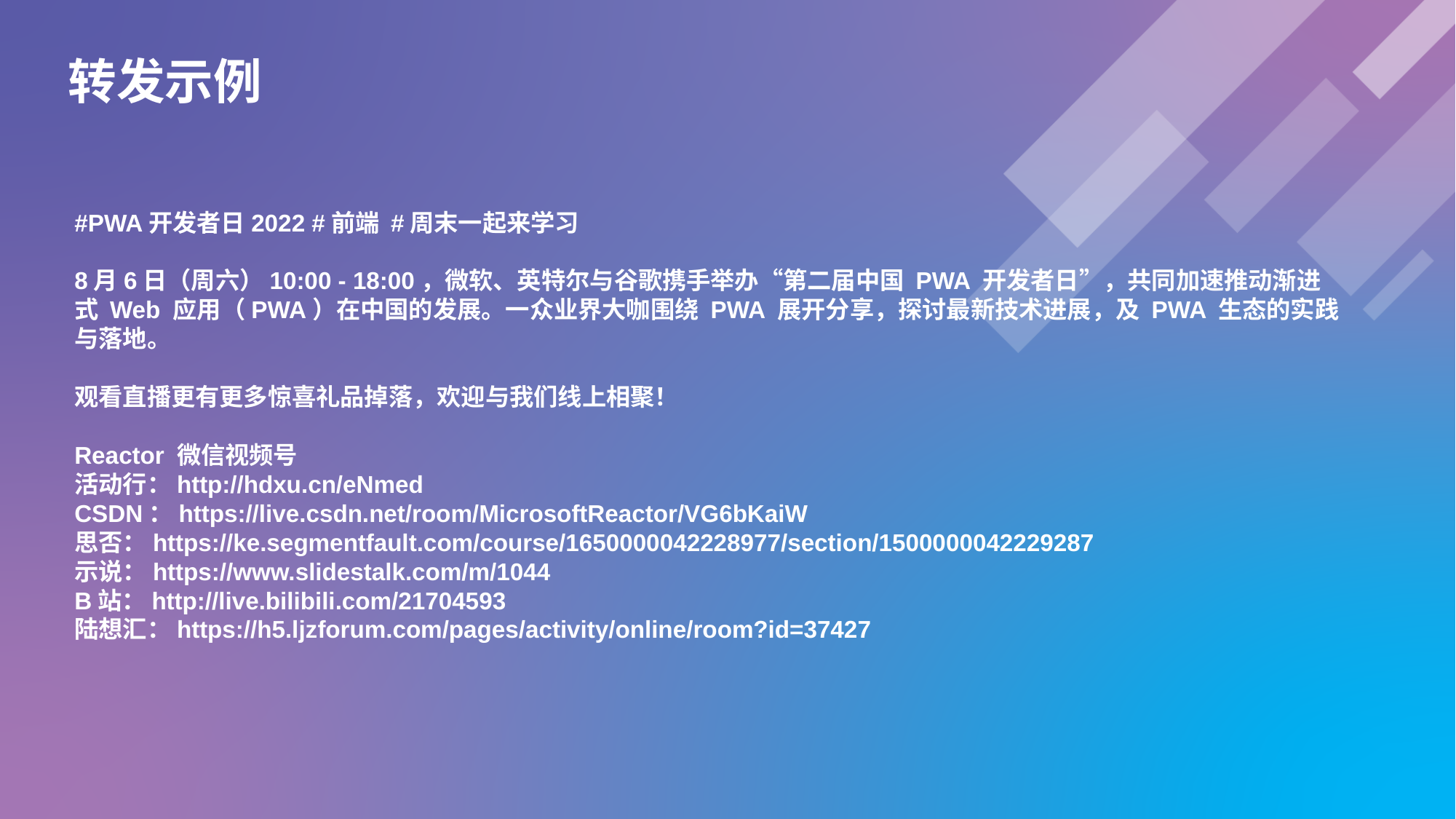

转发示例
#PWA开发者日2022 #前端 #周末一起来学习

8月6日（周六）10:00 - 18:00，微软、英特尔与谷歌携手举办“第二届中国 PWA 开发者日”，共同加速推动渐进式 Web 应用（PWA）在中国的发展。一众业界大咖围绕 PWA 展开分享，探讨最新技术进展，及 PWA 生态的实践与落地。

观看直播更有更多惊喜礼品掉落，欢迎与我们线上相聚！

Reactor 微信视频号
活动行：http://hdxu.cn/eNmed
CSDN：https://live.csdn.net/room/MicrosoftReactor/VG6bKaiW
思否：https://ke.segmentfault.com/course/1650000042228977/section/1500000042229287
示说：https://www.slidestalk.com/m/1044
B站：http://live.bilibili.com/21704593
陆想汇：https://h5.ljzforum.com/pages/activity/online/room?id=37427